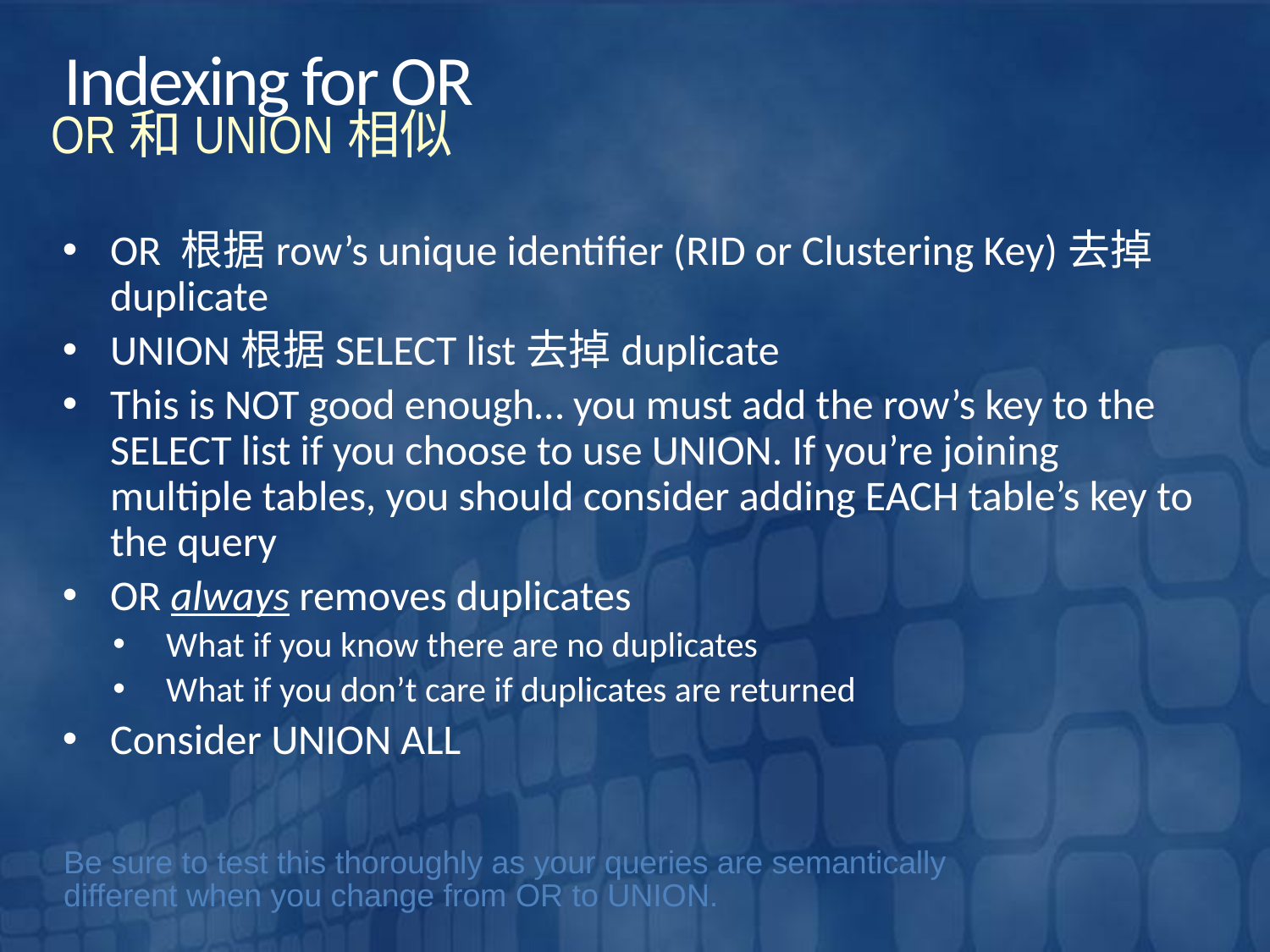

# Indexing for OR
OR和UNION相似
OR 根据row’s unique identifier (RID or Clustering Key)去掉duplicate
UNION根据SELECT list去掉duplicate
This is NOT good enough… you must add the row’s key to the SELECT list if you choose to use UNION. If you’re joining multiple tables, you should consider adding EACH table’s key to the query
OR always removes duplicates
What if you know there are no duplicates
What if you don’t care if duplicates are returned
Consider UNION ALL
Be sure to test this thoroughly as your queries are semantically different when you change from OR to UNION.